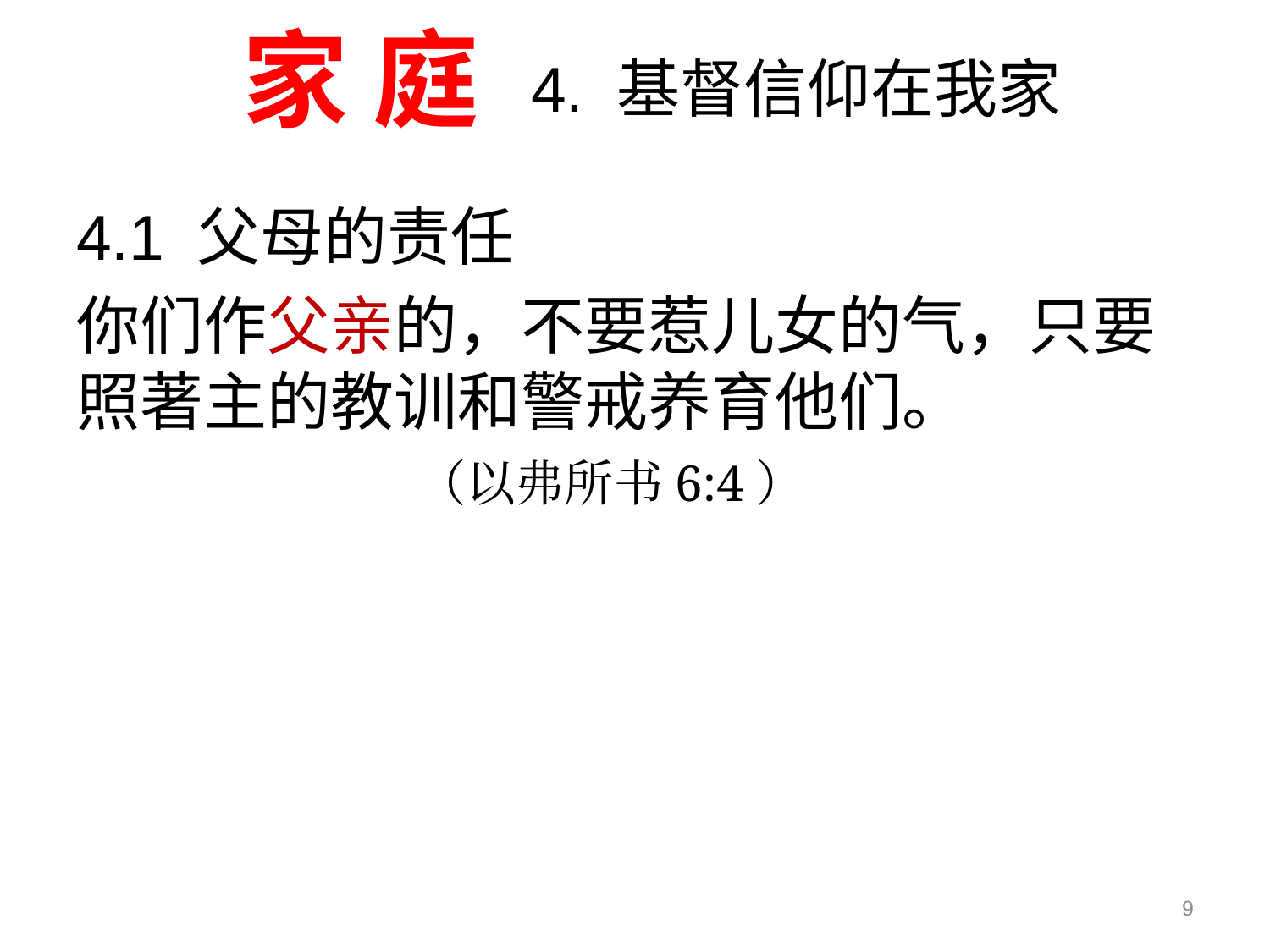

家 庭
4. 基督信仰在我家
4.1 父母的责任
你们作父亲的，不要惹儿女的气，只要照著主的教训和警戒养育他们。
                        （以弗所书6:4）
9